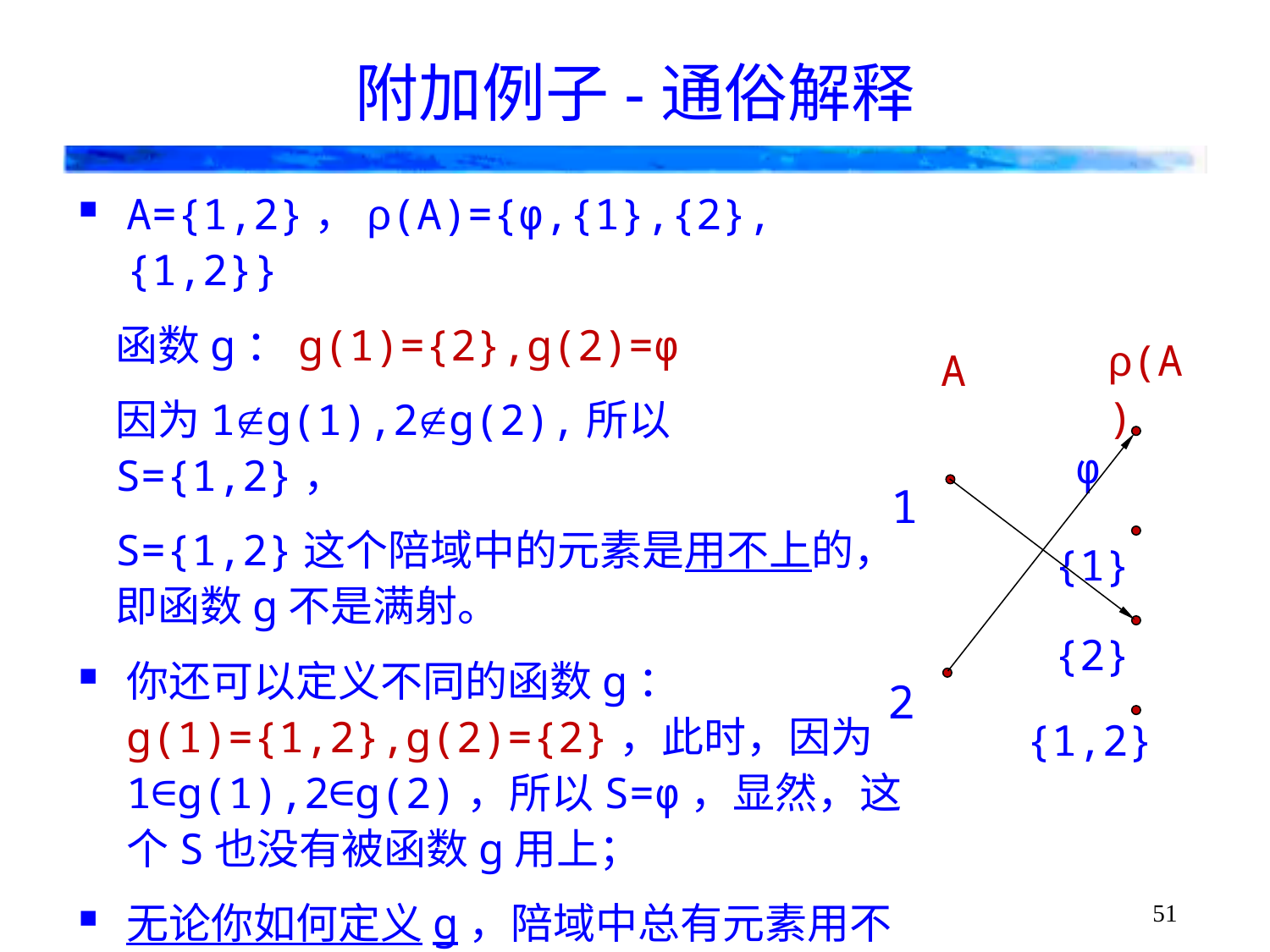

# 附加例子-通俗解释
A={1,2}，ρ(A)={φ,{1},{2},{1,2}}
函数g：g(1)={2},g(2)=φ
因为1∉g(1),2∉g(2),所以S={1,2}，
S={1,2}这个陪域中的元素是用不上的，即函数g不是满射。
你还可以定义不同的函数g：g(1)={1,2},g(2)={2}，此时，因为1∈g(1),2∈g(2)，所以S=φ，显然，这个S也没有被函数g用上；
无论你如何定义g，陪域中总有元素用不上，因而，不存在A到ρ(A)的满射函数g
ρ(A)
A

φ

1

{1}

{2}

2

{1,2}
51